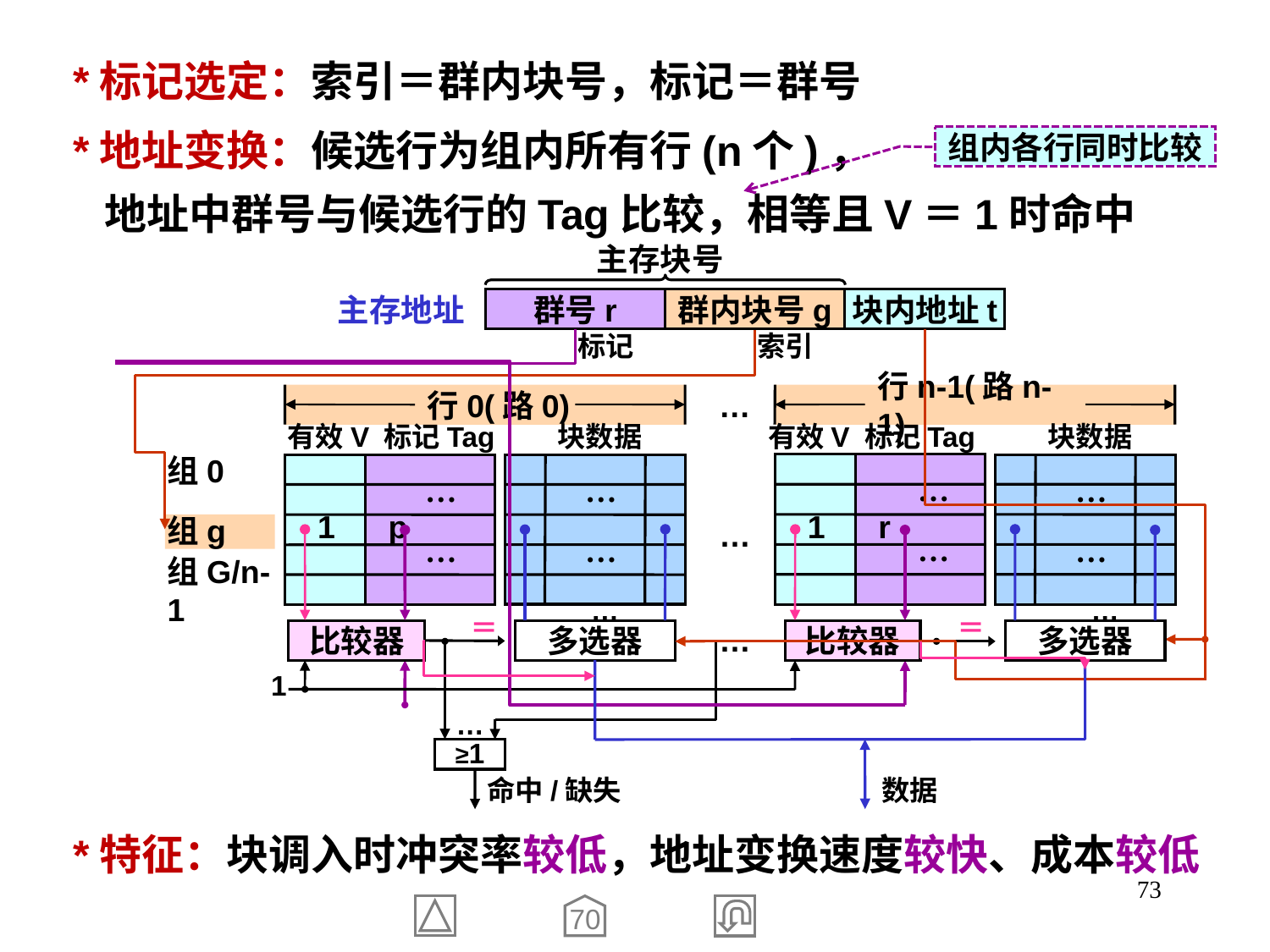

*标记选定：索引＝群内块号，标记＝群号
   *地址变换：候选行为组内所有行(n个)，
      地址中群号与候选行的Tag比较，相等且V＝1时命中
组内各行同时比较

主存块号
主存地址
群号r
群内块号g
块内地址t
标记

＝
＝
…
比较器
比较器

1

…

≥1

命中/缺失
索引

…
…
多选器
多选器

数据
行0(路0)

…

行n-1(路n-1)

有效V 标记Tag
块数据
有效V 标记Tag
块数据

组0

…
…
…
…

1      r

1      p

…
组g
…
…
…
…

组G/n-1
   *特征：块调入时冲突率较低，地址变换速度较快、成本较低
73
70